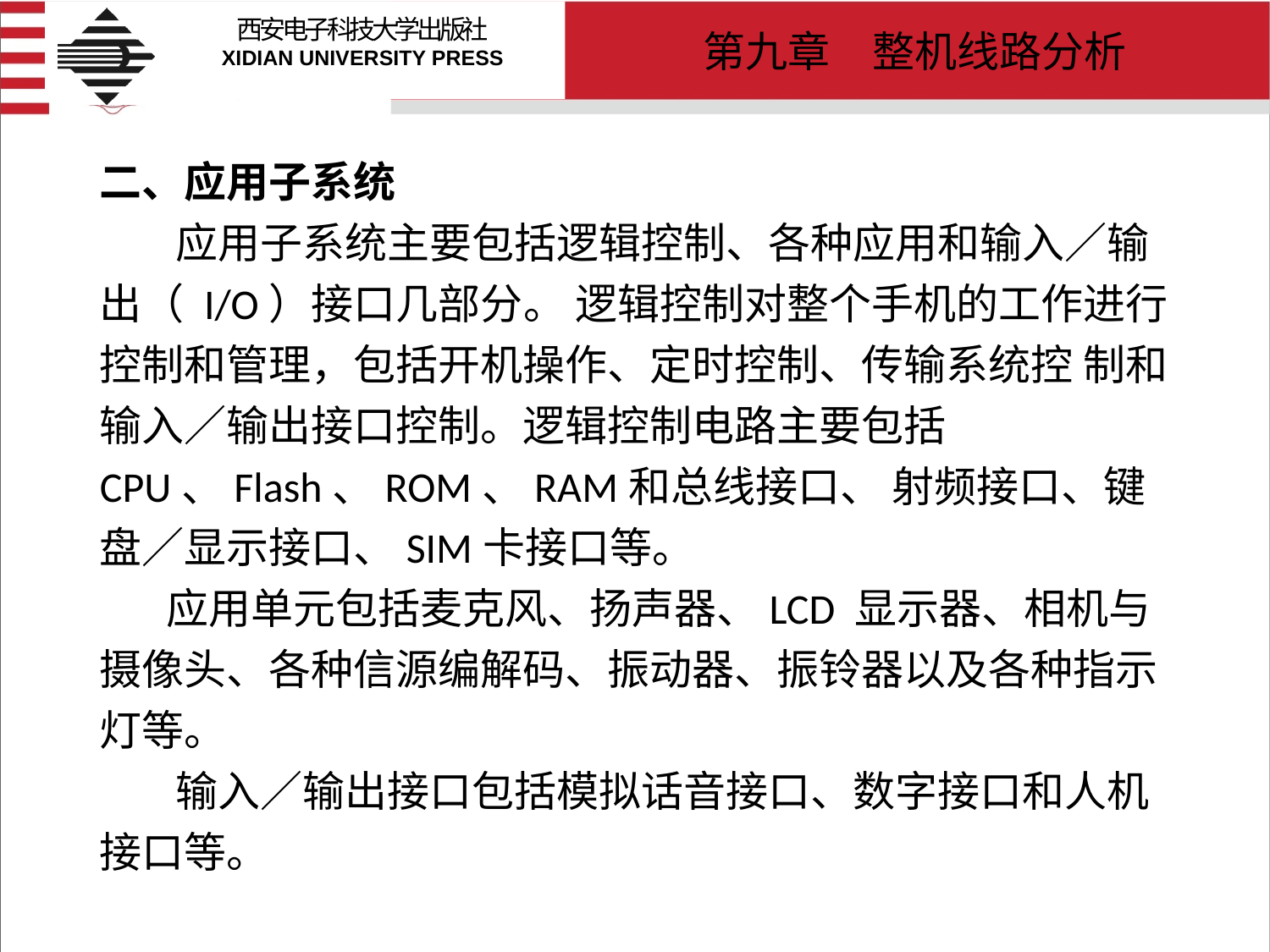

# 二、应用子系统 应用子系统主要包括逻辑控制、各种应用和输入／输出（ I/O）接口几部分。 逻辑控制对整个手机的工作进行控制和管理，包括开机操作、定时控制、传输系统控 制和输入／输出接口控制。逻辑控制电路主要包括CPU、Flash、ROM、RAM和总线接口、 射频接口、键盘／显示接口、SIM卡接口等。 应用单元包括麦克风、扬声器、LCD 显示器、相机与摄像头、各种信源编解码、振动器、振铃器以及各种指示灯等。 输入／输出接口包括模拟话音接口、数字接口和人机接口等。